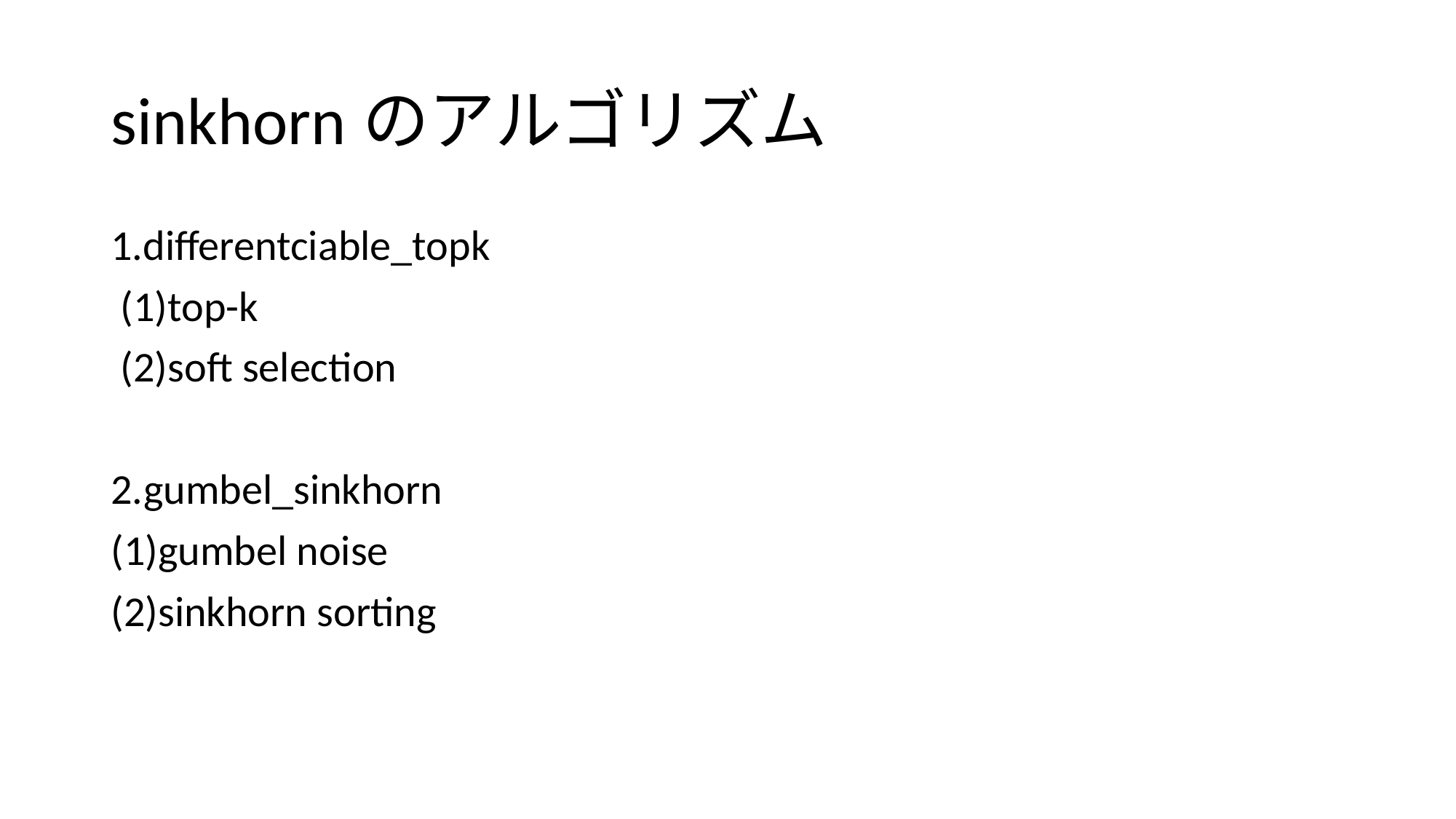

# sinkhornのアルゴリズム
1.differentciable_topk
 (1)top-k
 (2)soft selection

2.gumbel_sinkhorn
(1)gumbel noise
(2)sinkhorn sorting